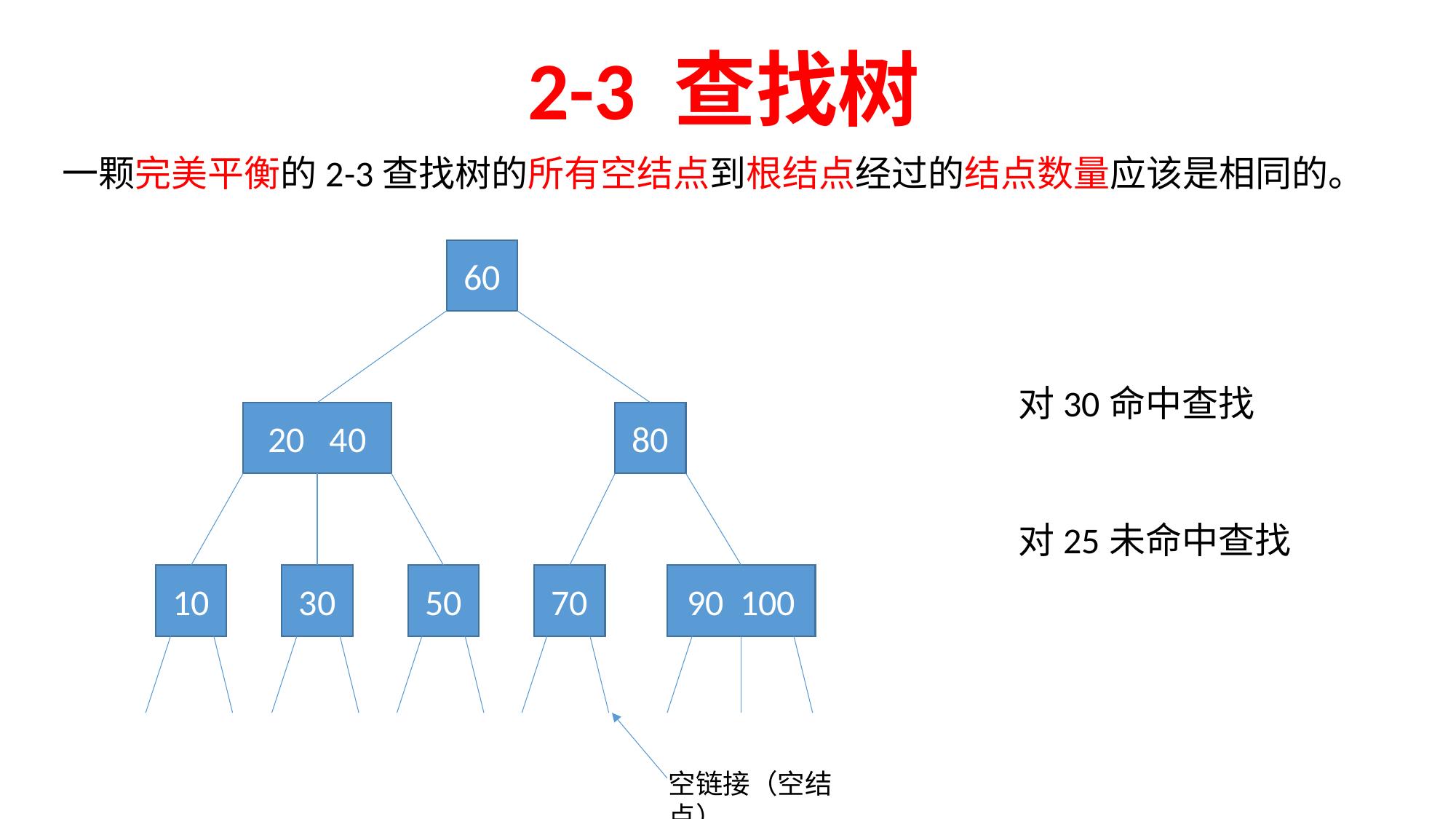

2-3 查找树
一颗完美平衡的2-3查找树的所有空结点到根结点经过的结点数量应该是相同的。
60
对30命中查找
80
20   40
对25未命中查找
70
90  100
50
30
10
空链接（空结点）